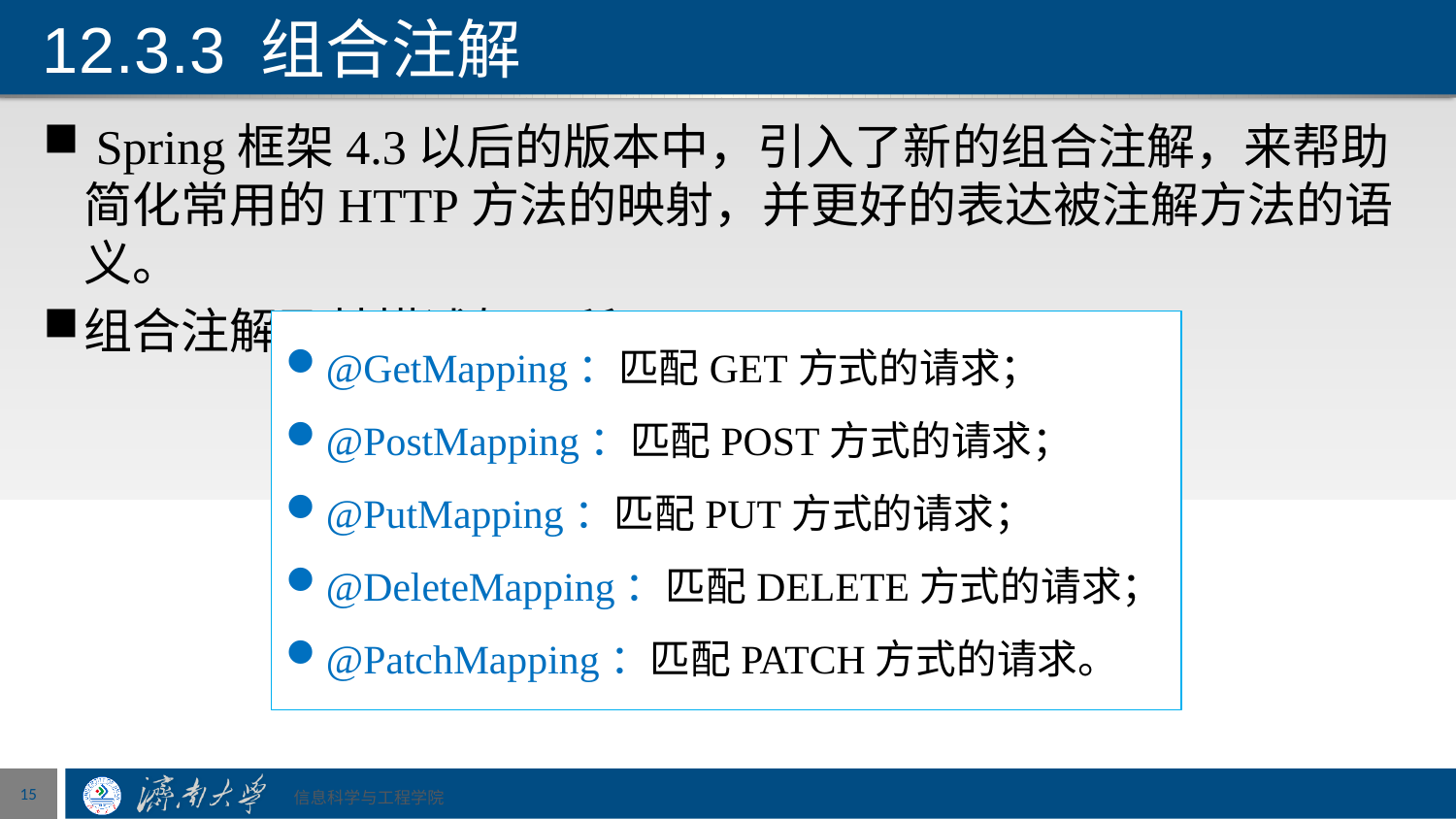

# 12.3.3 组合注解
 Spring框架4.3以后的版本中，引入了新的组合注解，来帮助简化常用的HTTP方法的映射，并更好的表达被注解方法的语义。
组合注解及其描述如下所示：

@GetMapping：匹配GET方式的请求；
@PostMapping：匹配POST方式的请求；
@PutMapping：匹配PUT方式的请求；
@DeleteMapping：匹配DELETE方式的请求；
@PatchMapping：匹配PATCH方式的请求。